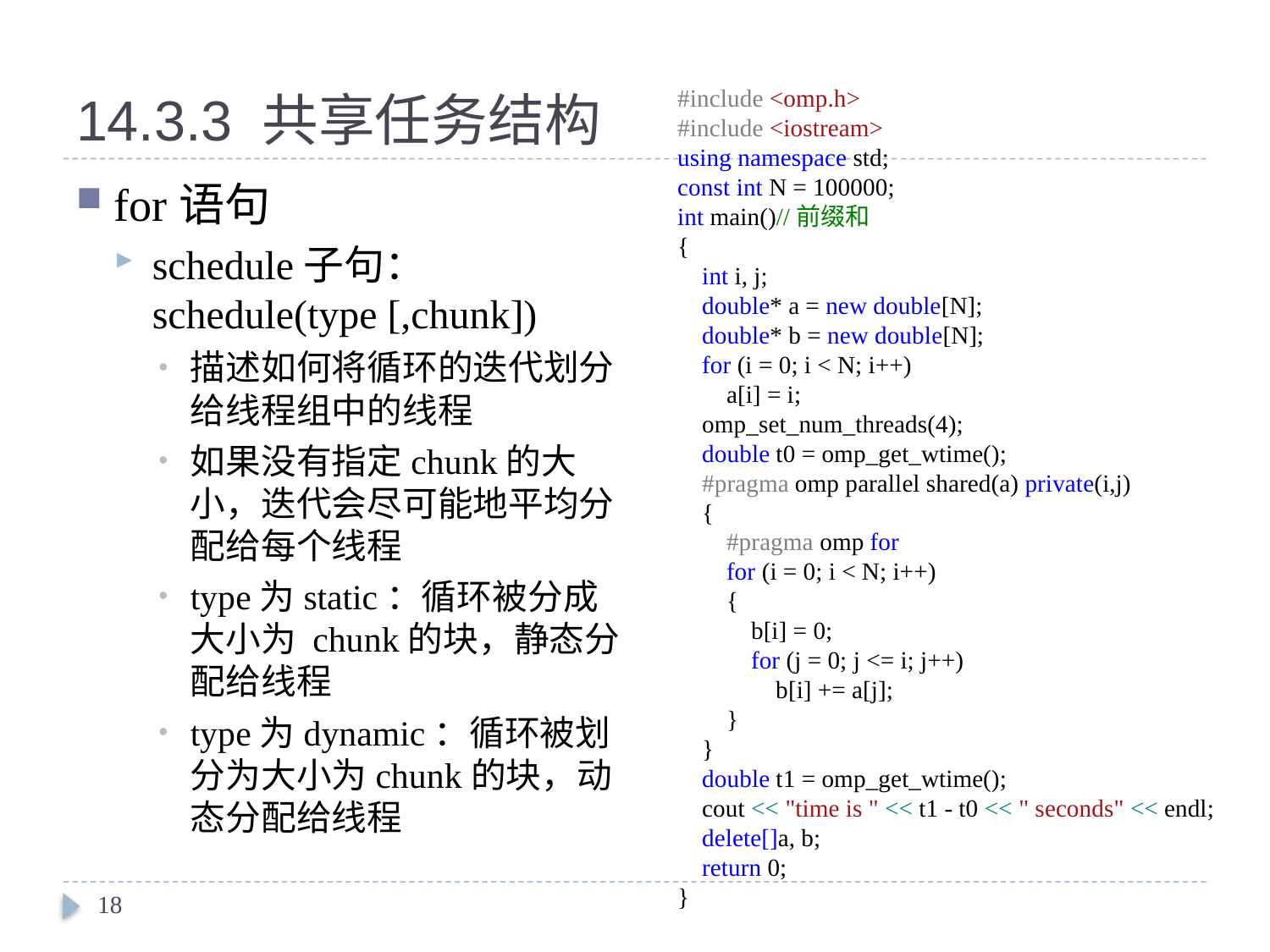

# 14.3.3 共享任务结构
#include <omp.h>
#include <iostream>
using namespace std;
const int N = 100000;
int main()//前缀和
{
    int i, j;
    double* a = new double[N];
    double* b = new double[N];
    for (i = 0; i < N; i++)
        a[i] = i;
    omp_set_num_threads(4);
    double t0 = omp_get_wtime();
    #pragma omp parallel shared(a) private(i,j)
    {
        #pragma omp for
        for (i = 0; i < N; i++)
        {
            b[i] = 0;
            for (j = 0; j <= i; j++)
                b[i] += a[j];
        }
    }
    double t1 = omp_get_wtime();
    cout << "time is " << t1 - t0 << " seconds" << endl;
    delete[]a, b;
    return 0;
}
for语句
schedule子句：schedule(type [,chunk])
描述如何将循环的迭代划分给线程组中的线程
如果没有指定chunk的大小，迭代会尽可能地平均分配给每个线程
type为static：循环被分成大小为 chunk的块，静态分配给线程
type为dynamic：循环被划分为大小为chunk的块，动态分配给线程
18